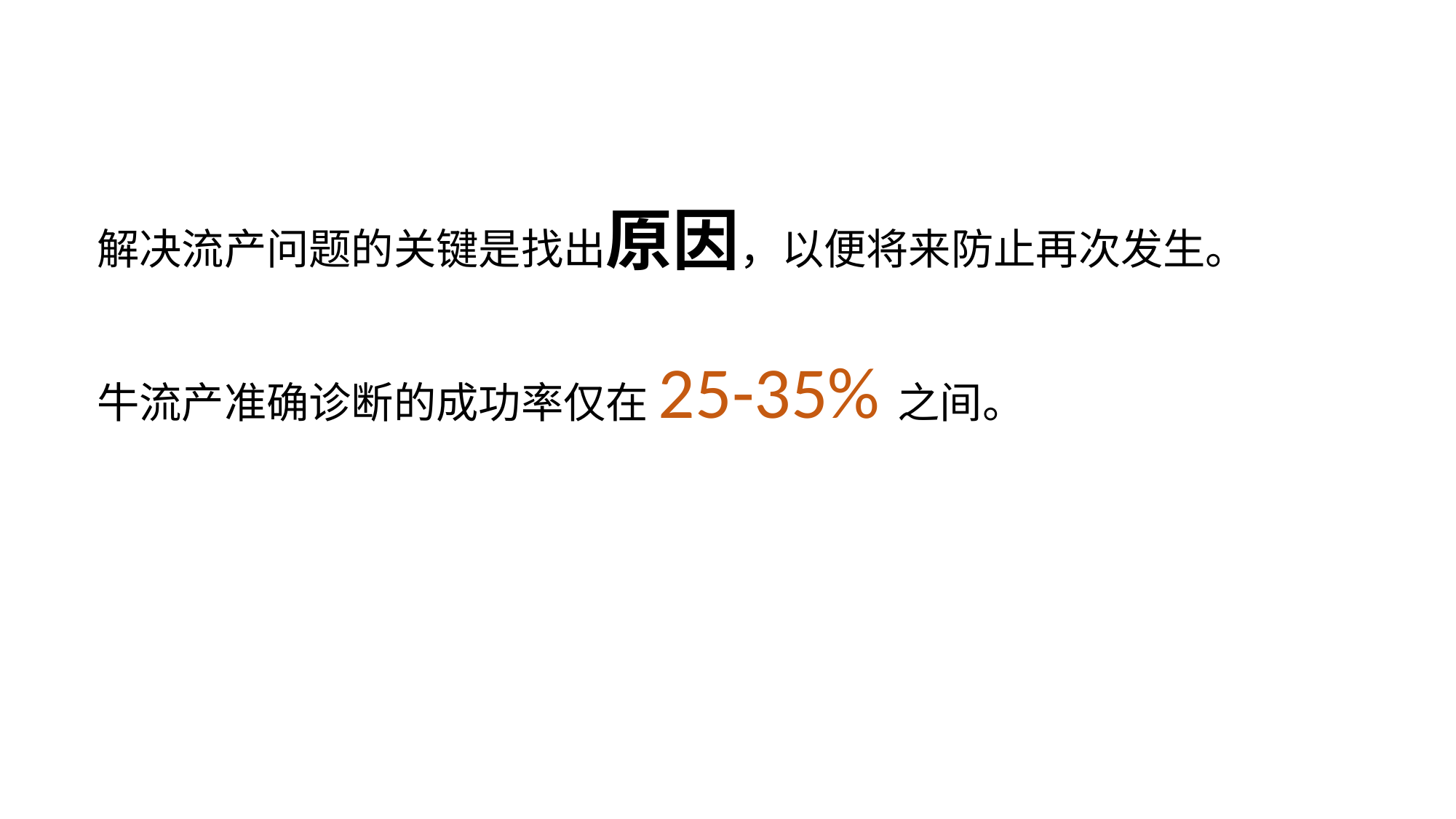

解决流产问题的关键是找出原因，以便将来防止再次发生。

牛流产准确诊断的成功率仅在25-35%之间。